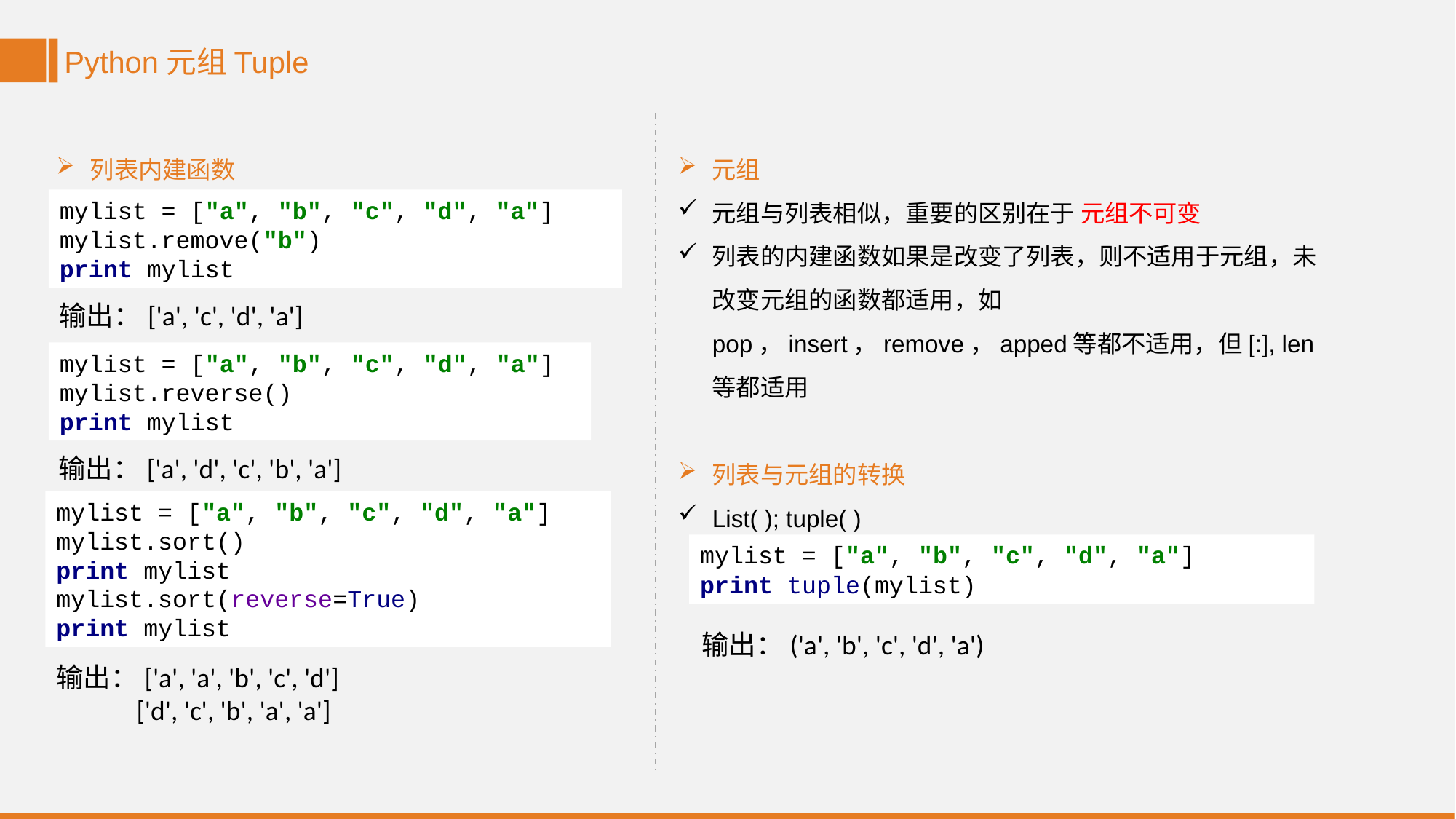

Python元组Tuple

元组
元组与列表相似，重要的区别在于 元组不可变
列表的内建函数如果是改变了列表，则不适用于元组，未改变元组的函数都适用，如pop，insert，remove，apped等都不适用，但[:], len等都适用

列表与元组的转换
List( ); tuple( )
列表内建函数

mylist = ["a", "b", "c", "d", "a"]
mylist.remove("b")
print mylist
输出：['a', 'c', 'd', 'a']
mylist = ["a", "b", "c", "d", "a"]
mylist.reverse()
print mylist
输出：['a', 'd', 'c', 'b', 'a']
mylist = ["a", "b", "c", "d", "a"]
mylist.sort()
print mylist
mylist.sort(reverse=True)
print mylist
mylist = ["a", "b", "c", "d", "a"]
print tuple(mylist)
输出：('a', 'b', 'c', 'd', 'a')
输出：['a', 'a', 'b', 'c', 'd']
             ['d', 'c', 'b', 'a', 'a']